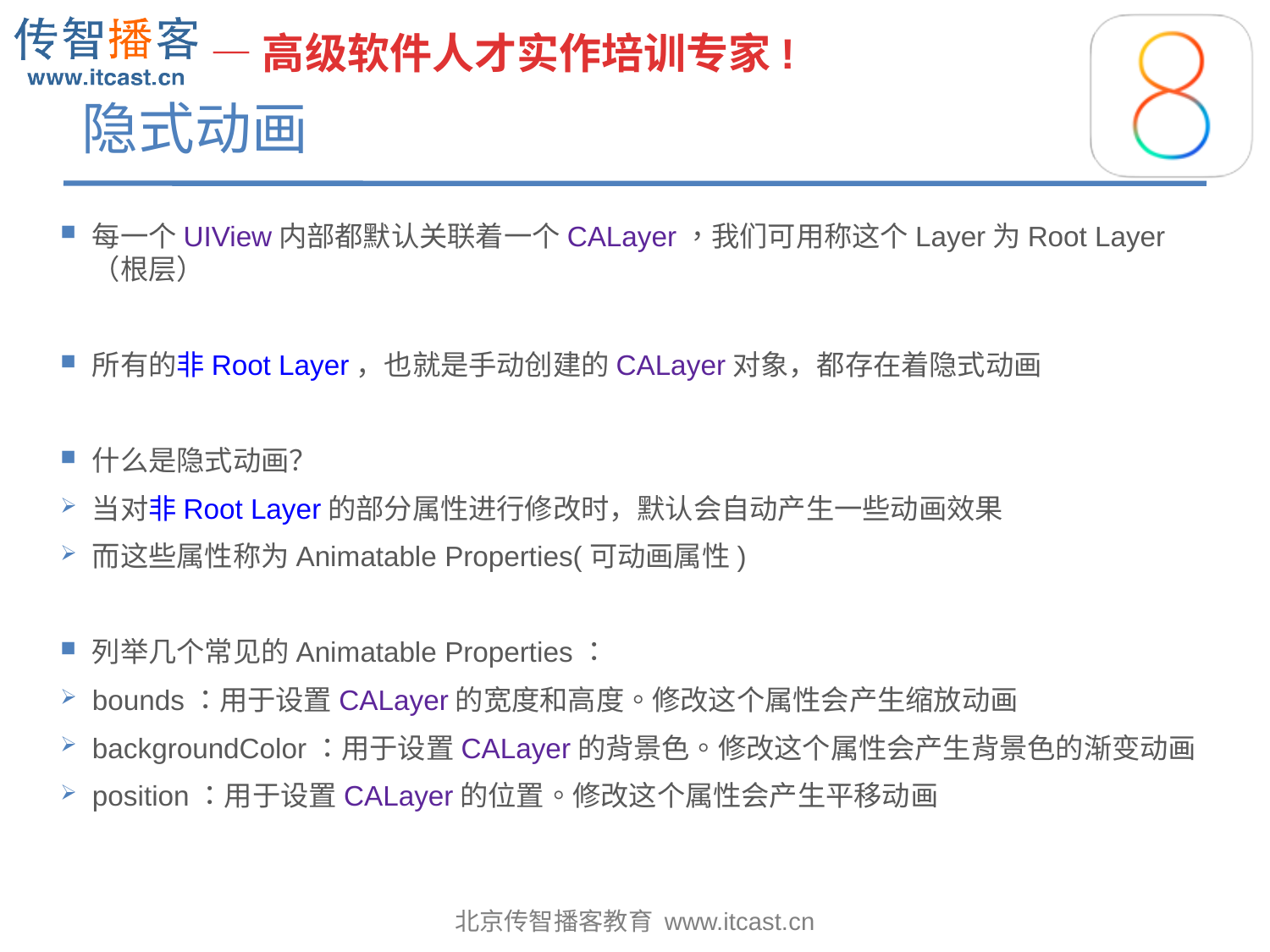

# 隐式动画
每一个UIView内部都默认关联着一个CALayer，我们可用称这个Layer为Root Layer（根层）

所有的非Root Layer，也就是手动创建的CALayer对象，都存在着隐式动画

什么是隐式动画？
当对非Root Layer的部分属性进行修改时，默认会自动产生一些动画效果
而这些属性称为Animatable Properties(可动画属性)

列举几个常见的Animatable Properties：
bounds：用于设置CALayer的宽度和高度。修改这个属性会产生缩放动画
backgroundColor：用于设置CALayer的背景色。修改这个属性会产生背景色的渐变动画
position：用于设置CALayer的位置。修改这个属性会产生平移动画